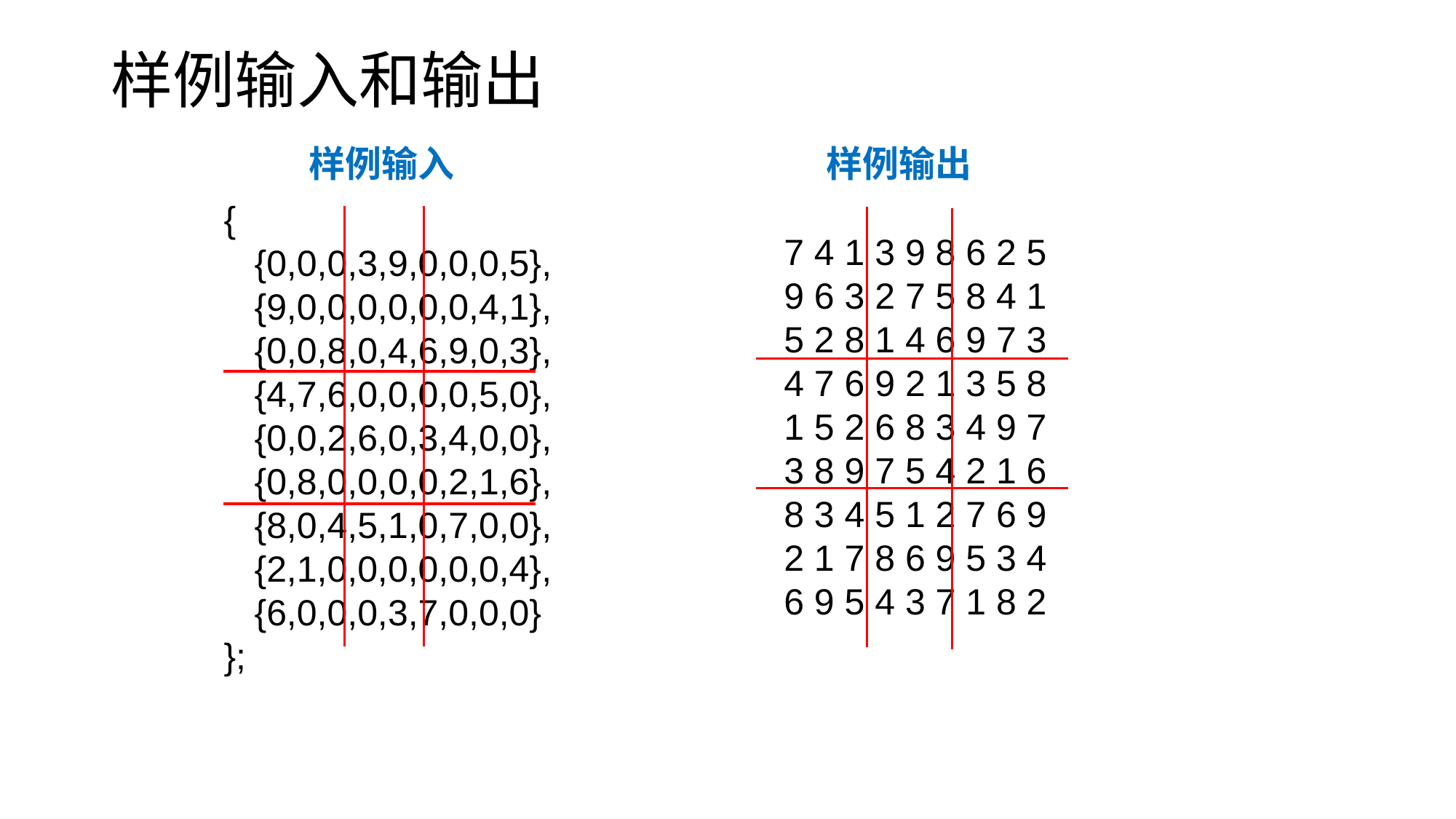

# 样例输入和输出
样例输出
样例输入
{
   {0,0,0,3,9,0,0,0,5},
   {9,0,0,0,0,0,0,4,1},
   {0,0,8,0,4,6,9,0,3},
   {4,7,6,0,0,0,0,5,0},
   {0,0,2,6,0,3,4,0,0},
   {0,8,0,0,0,0,2,1,6},
   {8,0,4,5,1,0,7,0,0},
   {2,1,0,0,0,0,0,0,4},
   {6,0,0,0,3,7,0,0,0}
};
7 4 1 3 9 8 6 2 5
9 6 3 2 7 5 8 4 1
5 2 8 1 4 6 9 7 3
4 7 6 9 2 1 3 5 8
1 5 2 6 8 3 4 9 7
3 8 9 7 5 4 2 1 6
8 3 4 5 1 2 7 6 9
2 1 7 8 6 9 5 3 4
6 9 5 4 3 7 1 8 2